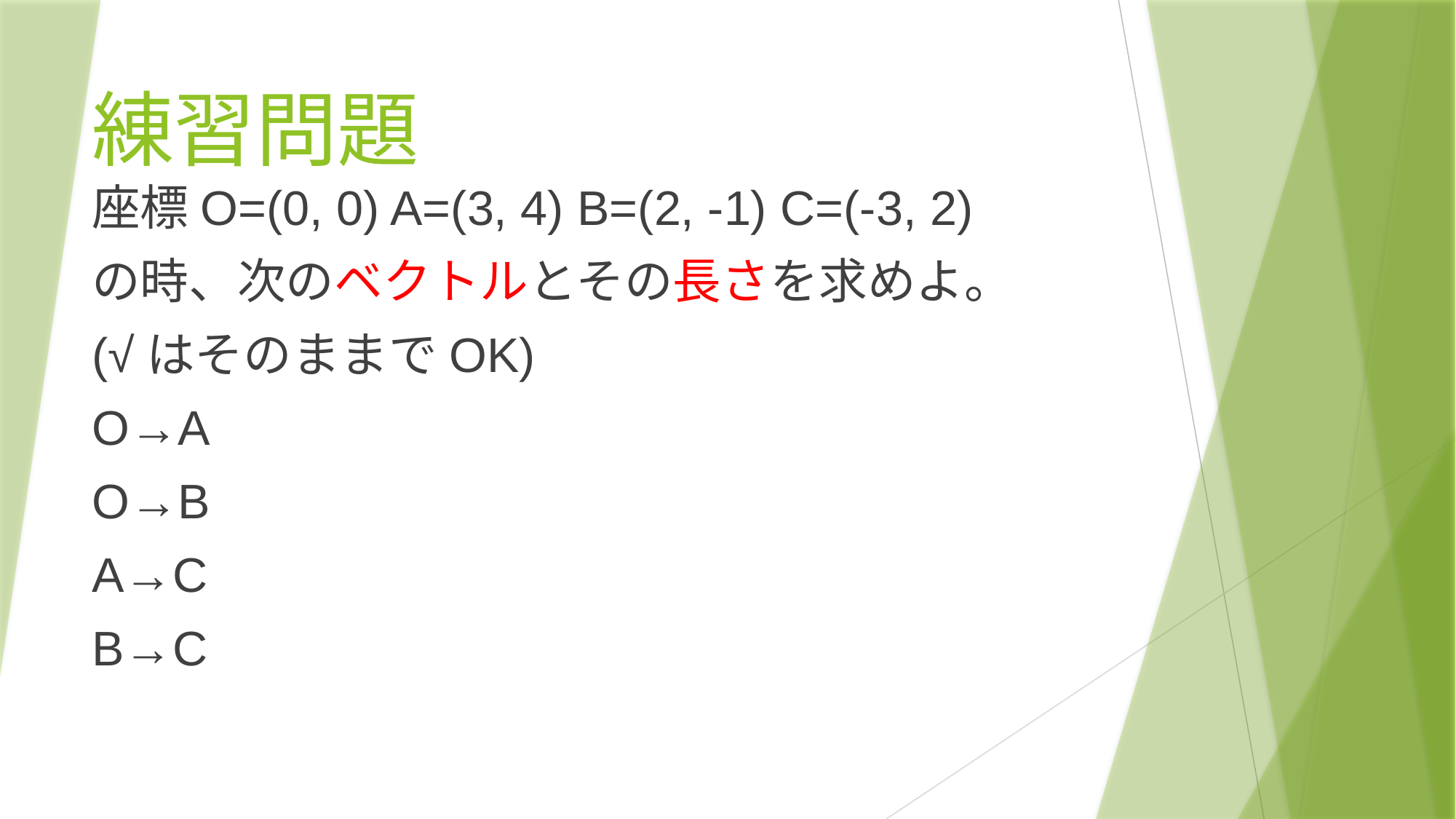

# 練習問題
座標O=(0, 0) A=(3, 4) B=(2, -1) C=(-3, 2)
の時、次のベクトルとその長さを求めよ。
(√はそのままでOK)
O→A
O→B
A→C
B→C